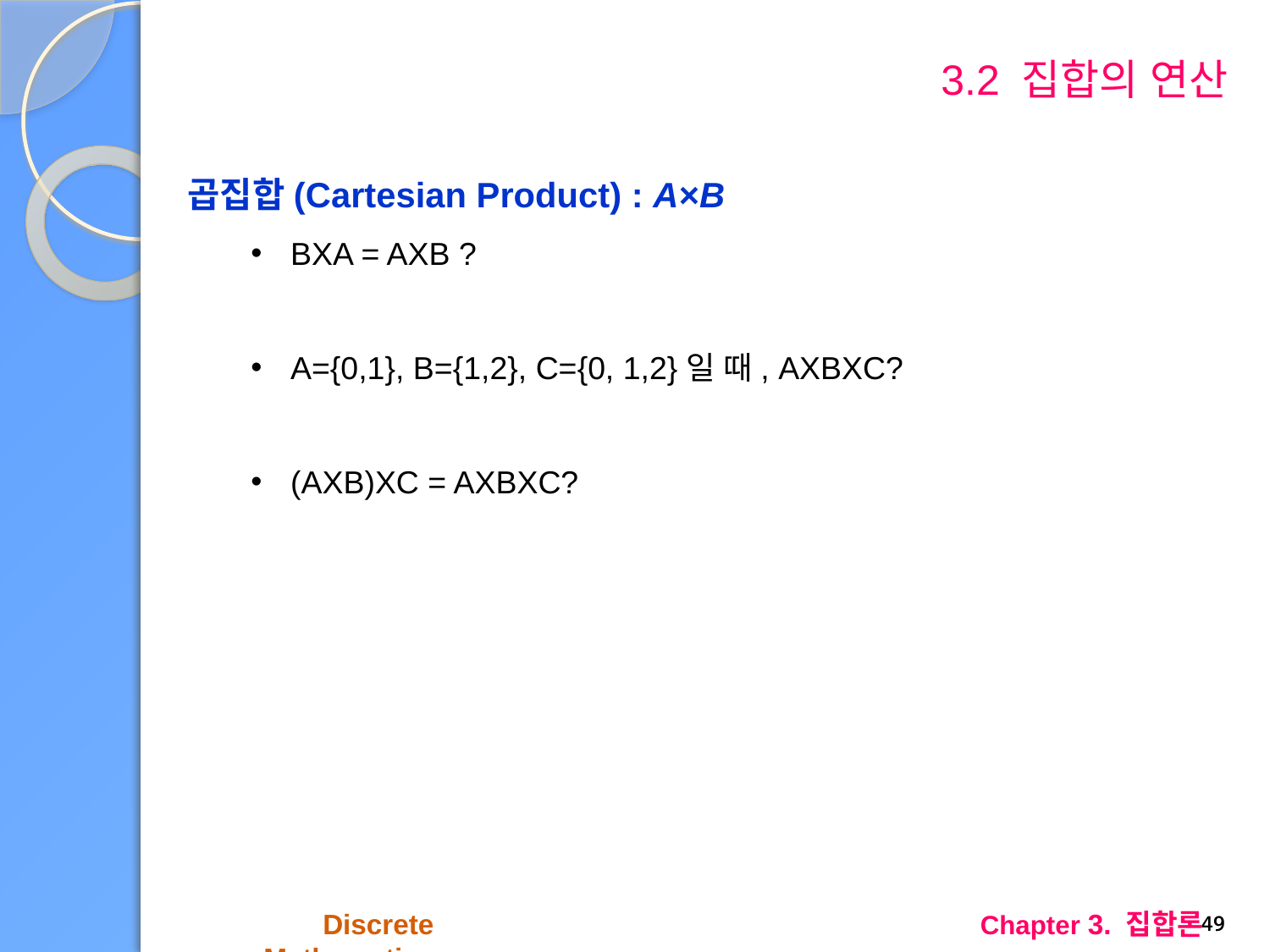

# 3.2 집합의 연산
곱집합(Cartesian Product) : A×B
BXA = AXB ?

A={0,1}, B={1,2}, C={0, 1,2}일 때, AXBXC?

(AXB)XC = AXBXC?
Discrete Mathematics
Chapter 3. 집합론
49